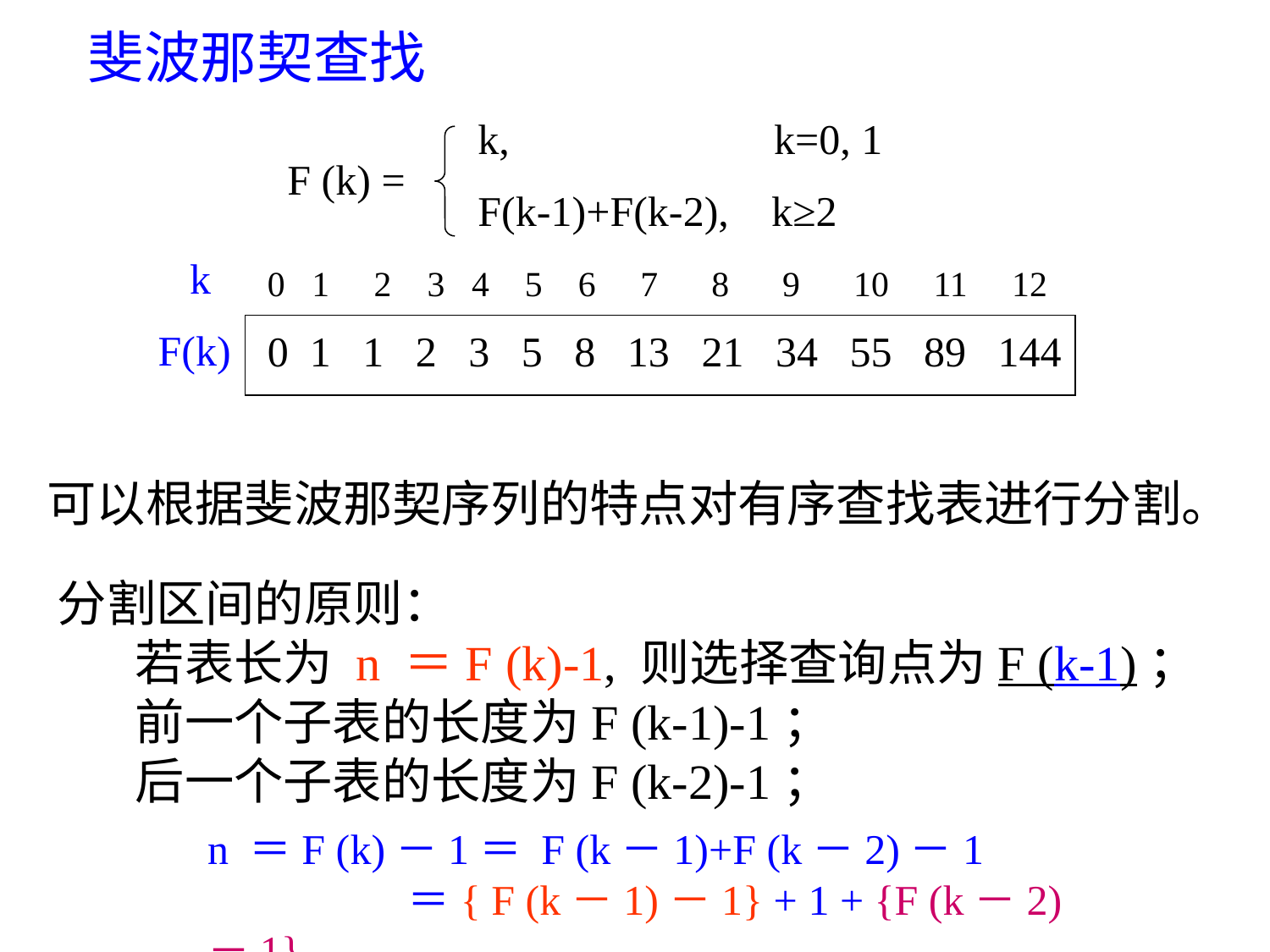

斐波那契查找
 k,	                 k=0, 1
 F(k-1)+F(k-2),    k≥2

F (k) =
    k
 F(k)
0   1     2    3   4    5    6     7      8      9      10     11     12
0  1   1   2   3   5   8   13   21   34   55   89   144

可以根据斐波那契序列的特点对有序查找表进行分割。
分割区间的原则：
      若表长为 n ＝F (k)-1, 则选择查询点为F (k-1)；
      前一个子表的长度为F (k-1)-1；
      后一个子表的长度为F (k-2)-1；
n ＝F (k)－1＝ F (k－1)+F (k－2)－1
                    ＝{ F (k－1)－1} + 1 + {F (k－2)－1}